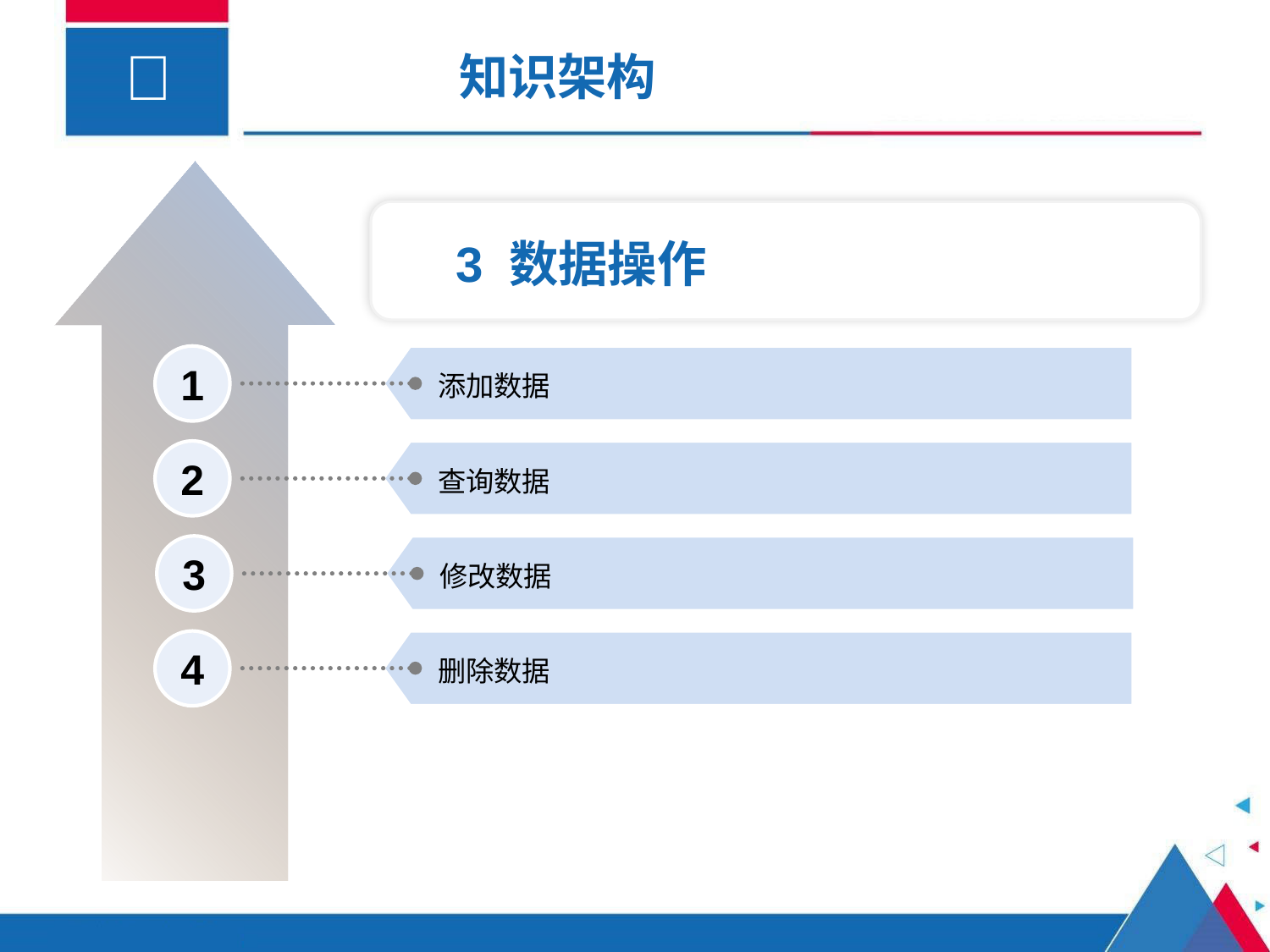

# 知识架构

3 数据操作
1

添加数据

2

查询数据

3

修改数据

4

删除数据